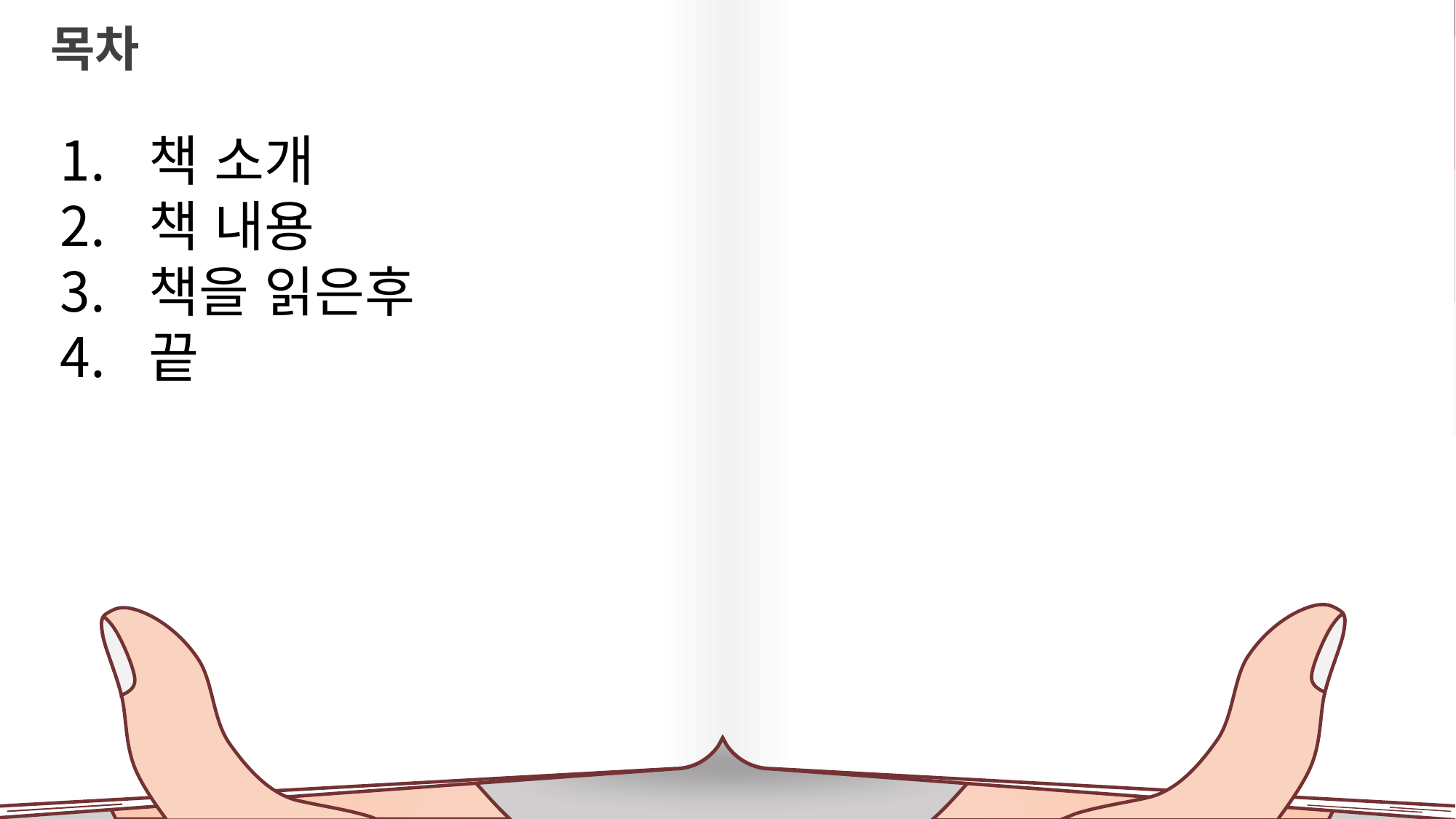

목차
책 소개
책 내용
책을 읽은후
끝